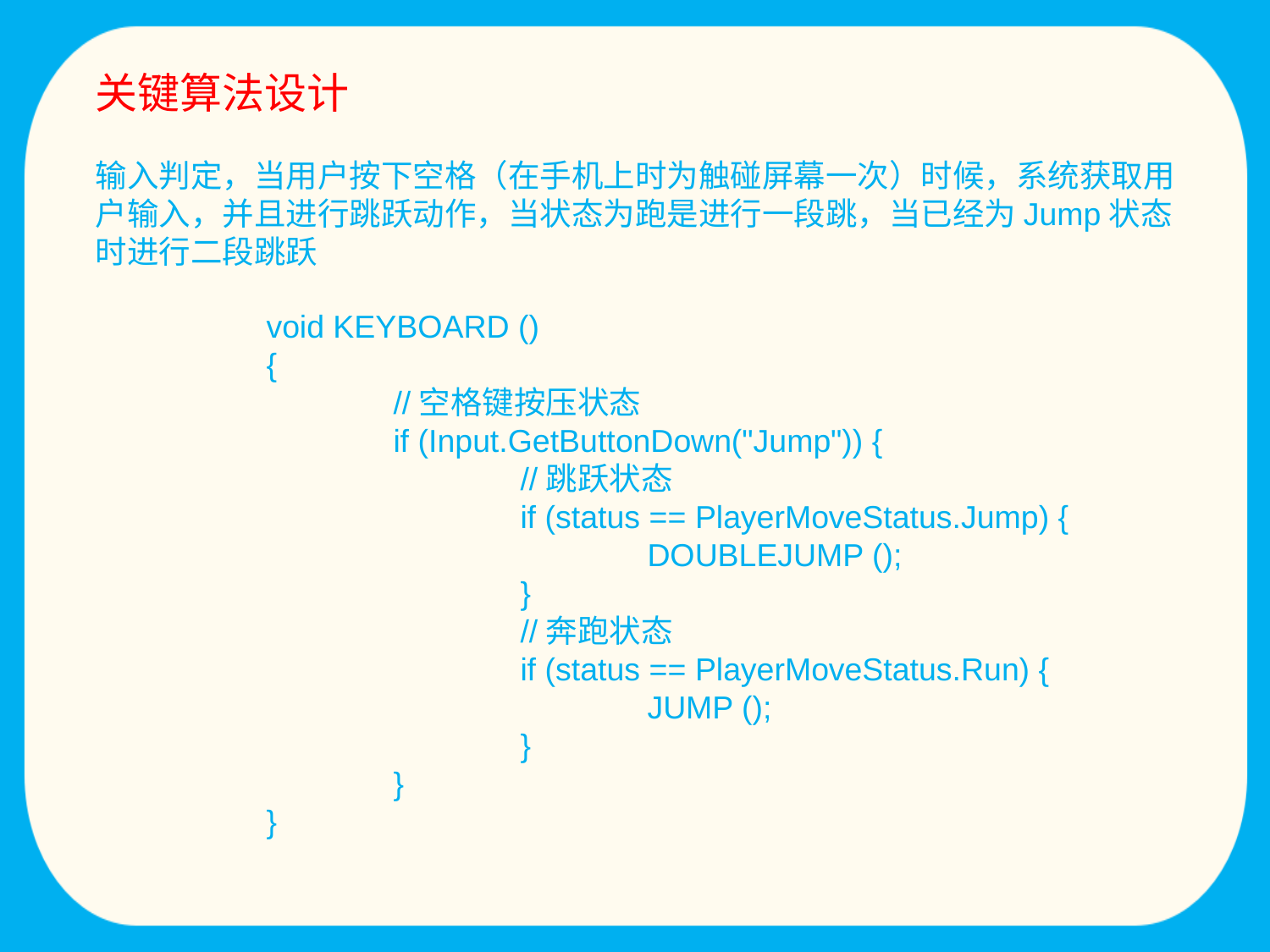

关键算法设计

输入判定，当用户按下空格（在手机上时为触碰屏幕一次）时候，系统获取用户输入，并且进行跳跃动作，当状态为跑是进行一段跳，当已经为Jump状态时进行二段跳跃
	void KEYBOARD ()
	{
		//空格键按压状态
		if (Input.GetButtonDown("Jump")) {
			//跳跃状态
			if (status == PlayerMoveStatus.Jump) {
				DOUBLEJUMP ();
			}
			//奔跑状态
			if (status == PlayerMoveStatus.Run) {
				JUMP ();
			}
		}
	}